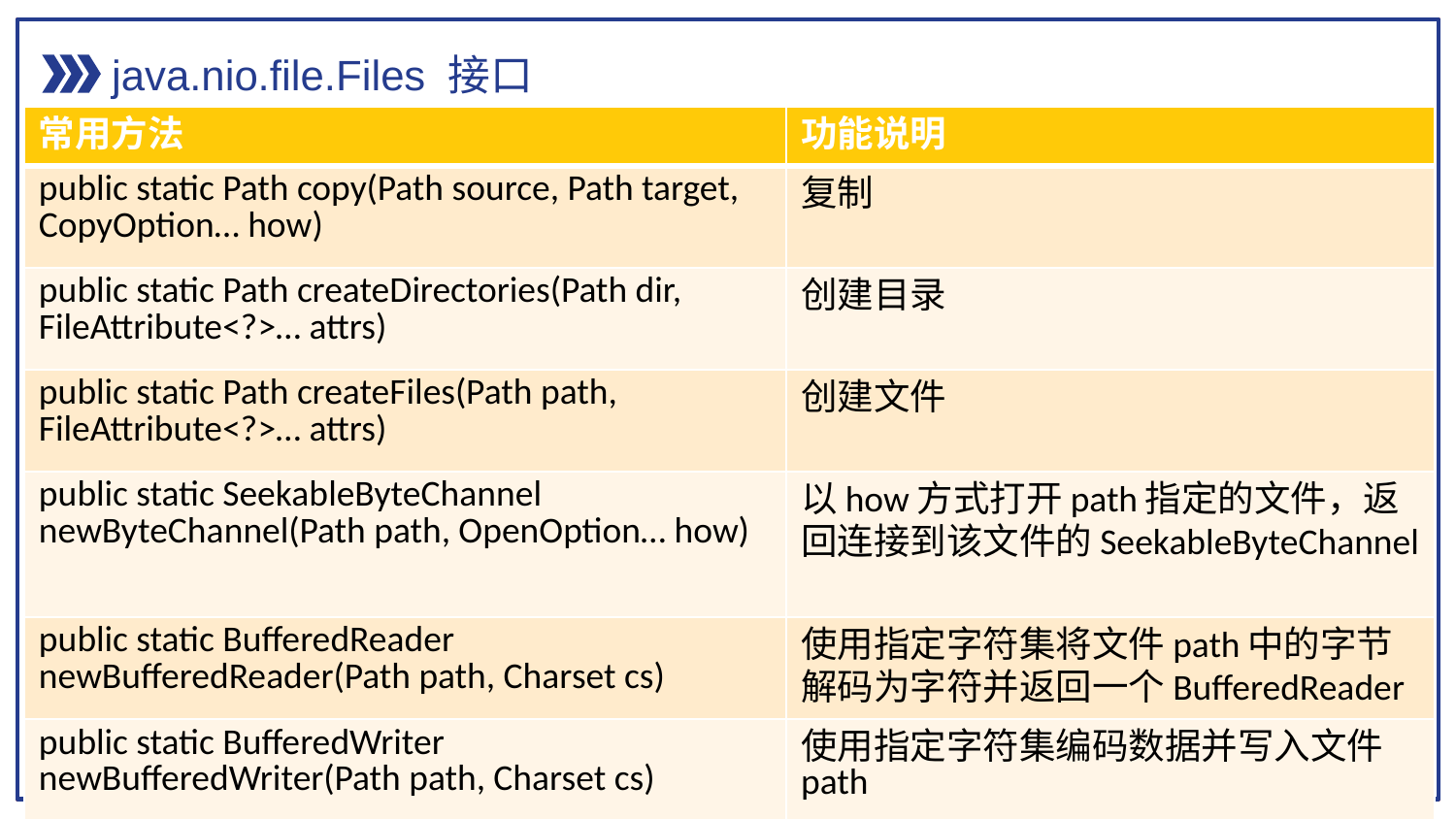

java.nio.file.Files 接口

| 常用方法 | 功能说明 |
| --- | --- |
| public static Path copy(Path source, Path target, CopyOption… how) | 复制 |
| public static Path createDirectories(Path dir, FileAttribute<?>… attrs) | 创建目录 |
| public static Path createFiles(Path path, FileAttribute<?>… attrs) | 创建文件 |
| public static SeekableByteChannel newByteChannel(Path path, OpenOption… how) | 以how方式打开path指定的文件，返回连接到该文件的SeekableByteChannel |
| public static BufferedReader newBufferedReader(Path path, Charset cs) | 使用指定字符集将文件path中的字节解码为字符并返回一个BufferedReader |
| public static BufferedWriter newBufferedWriter(Path path, Charset cs) | 使用指定字符集编码数据并写入文件path |